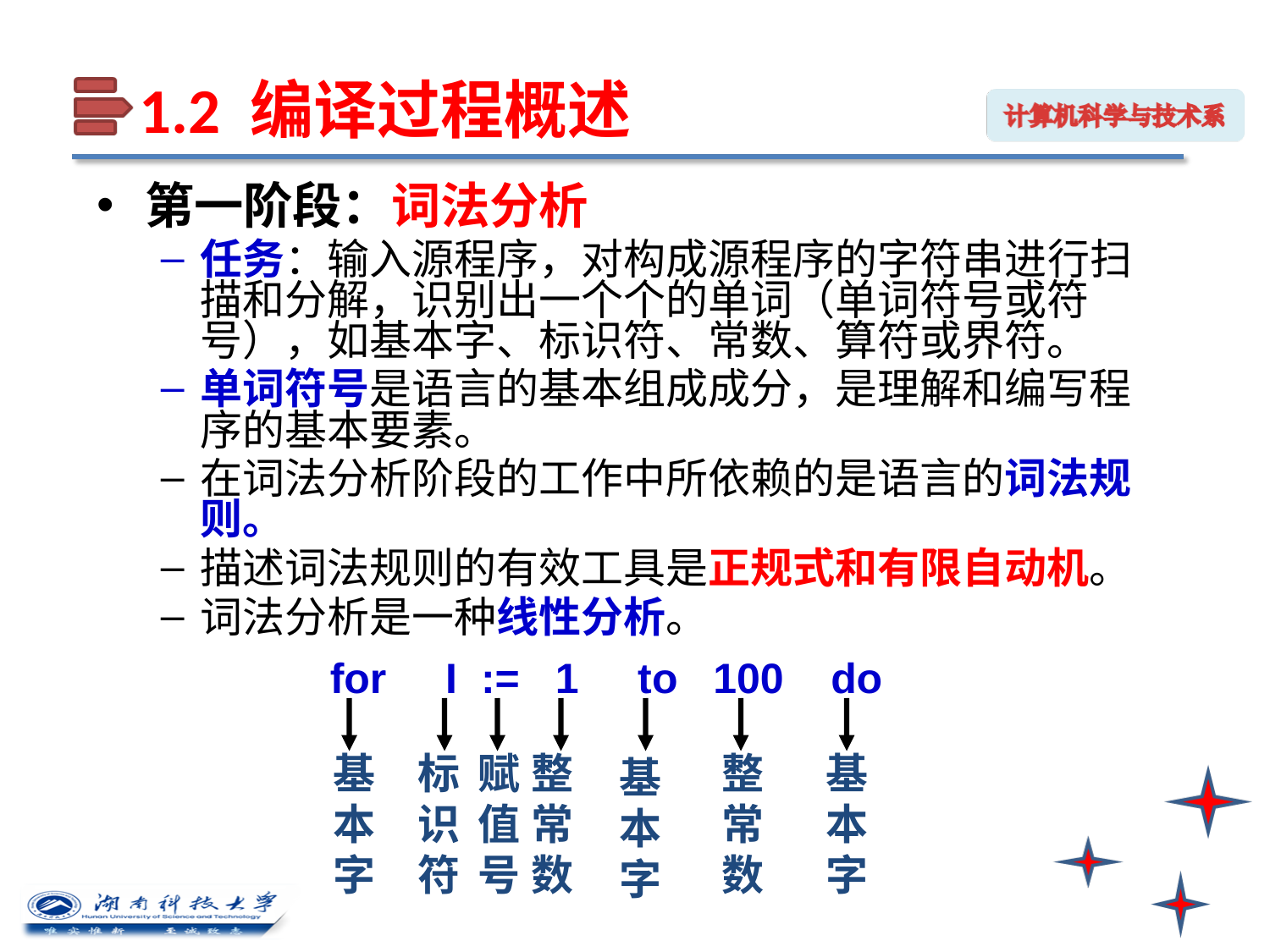

# 1.2 编译过程概述
第一阶段：词法分析
任务：输入源程序，对构成源程序的字符串进行扫描和分解，识别出一个个的单词（单词符号或符号），如基本字、标识符、常数、算符或界符。
单词符号是语言的基本组成成分，是理解和编写程序的基本要素。
在词法分析阶段的工作中所依赖的是语言的词法规则。
描述词法规则的有效工具是正规式和有限自动机。
词法分析是一种线性分析。
for     I  :=   1     to   100    do

整常数
基本字
标识符
赋值号
整常数
基本字
基本字